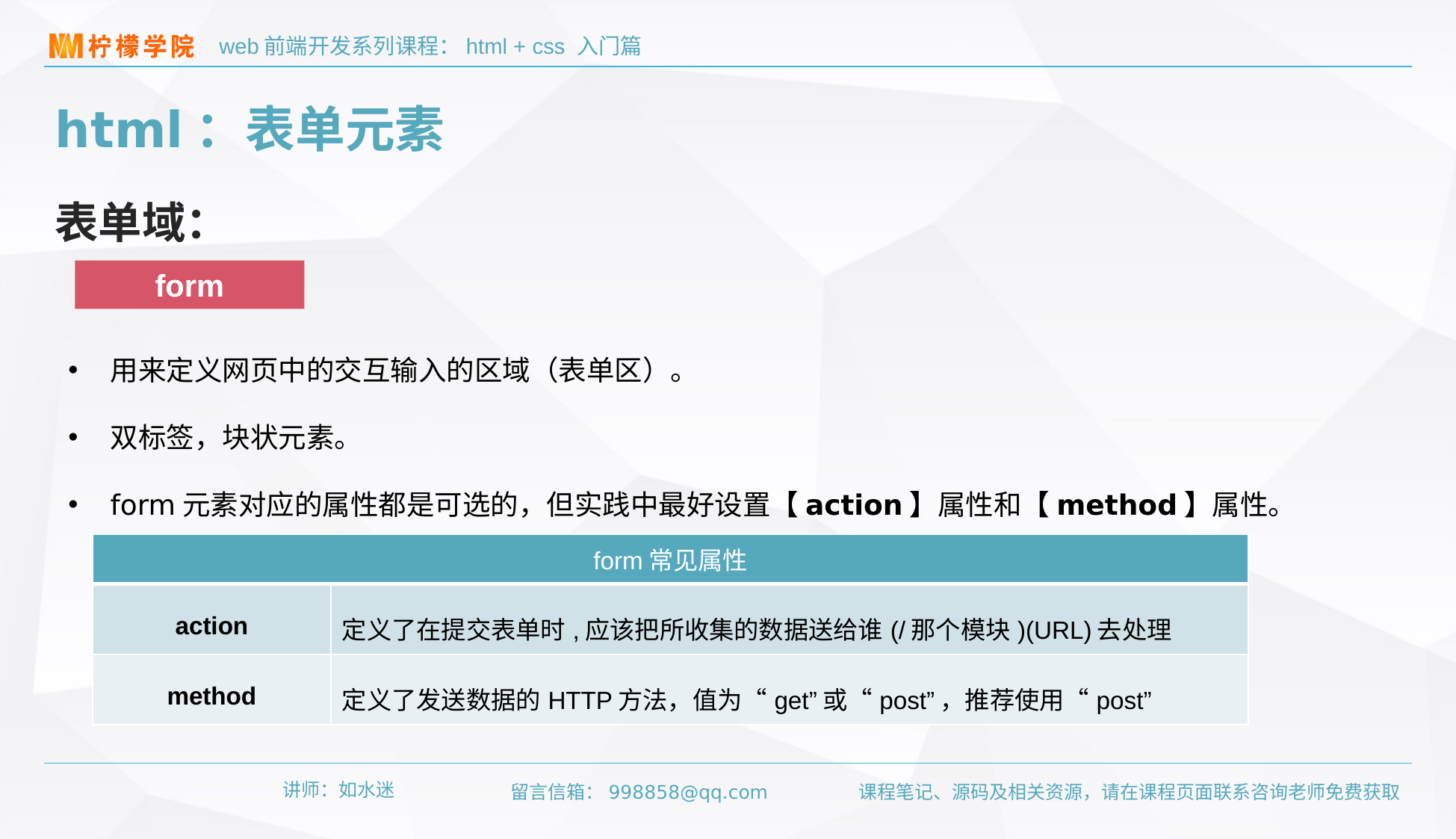

html：表单元素
表单域：
form
用来定义网页中的交互输入的区域（表单区）。
双标签，块状元素。
form元素对应的属性都是可选的，但实践中最好设置【action】属性和【method】属性。
| form常见属性 |  |
| --- | --- |
| action | 定义了在提交表单时,应该把所收集的数据送给谁(/那个模块)(URL)去处理 |
| method | 定义了发送数据的HTTP方法，值为“get”或“post”，推荐使用“post” |